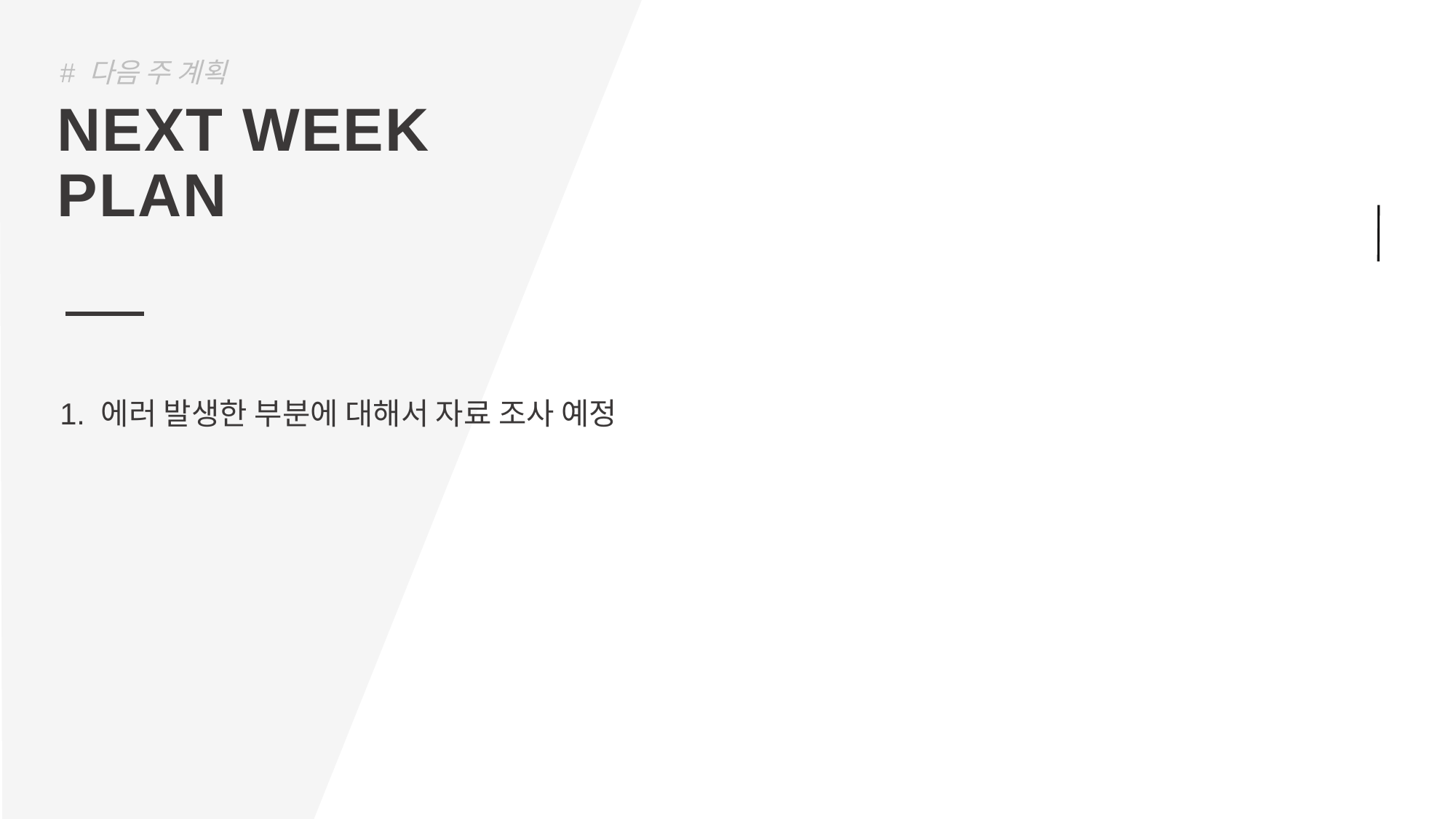

# 다음 주 계획
NEXT WEEK
PLAN
11

에러 발생한 부분에 대해서 자료 조사 예정